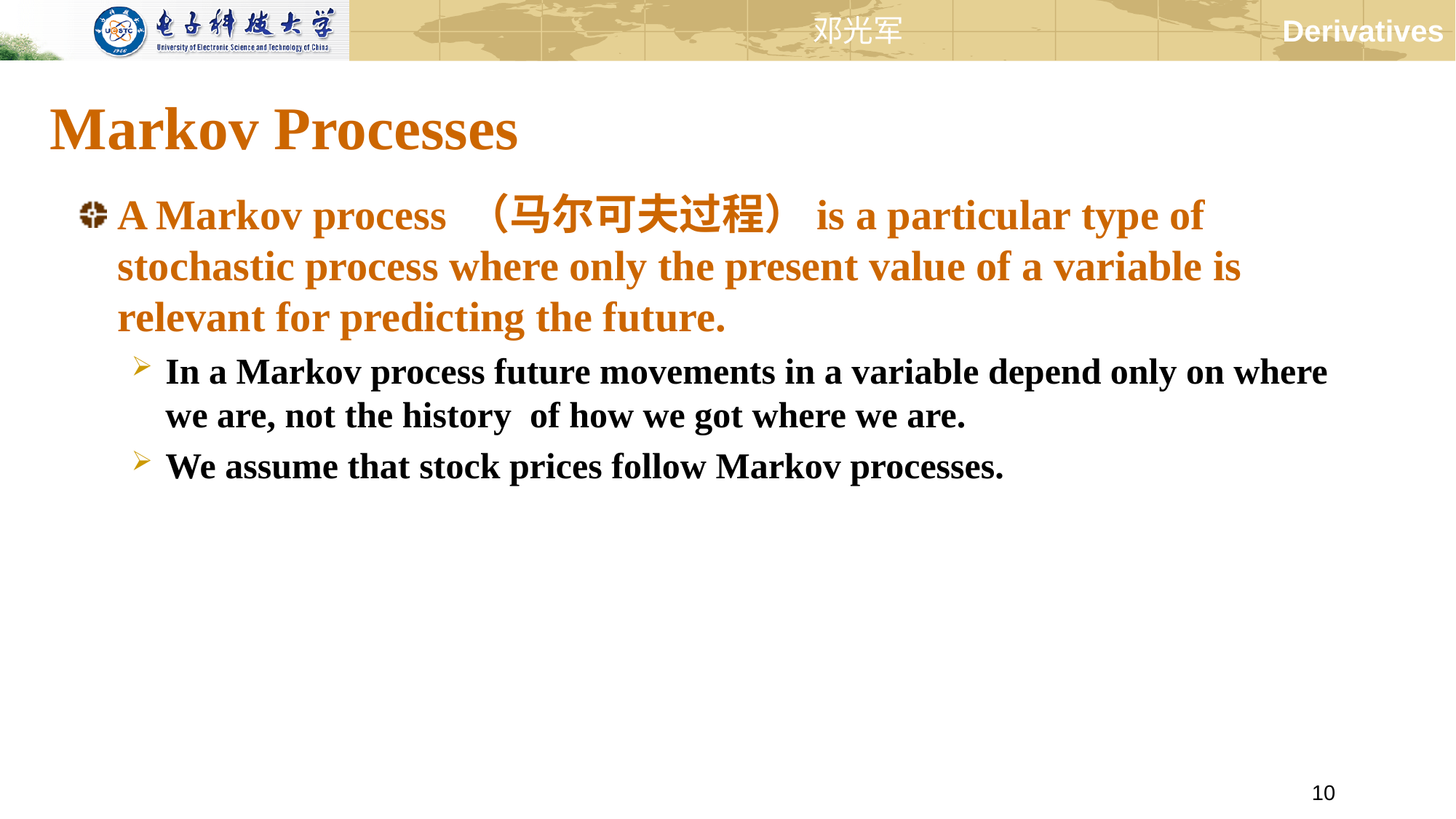

# Markov Processes
A Markov process （马尔可夫过程）is a particular type of stochastic process where only the present value of a variable is relevant for predicting the future.
In a Markov process future movements in a variable depend only on where we are, not the history  of how we got where we are.
We assume that stock prices follow Markov processes.